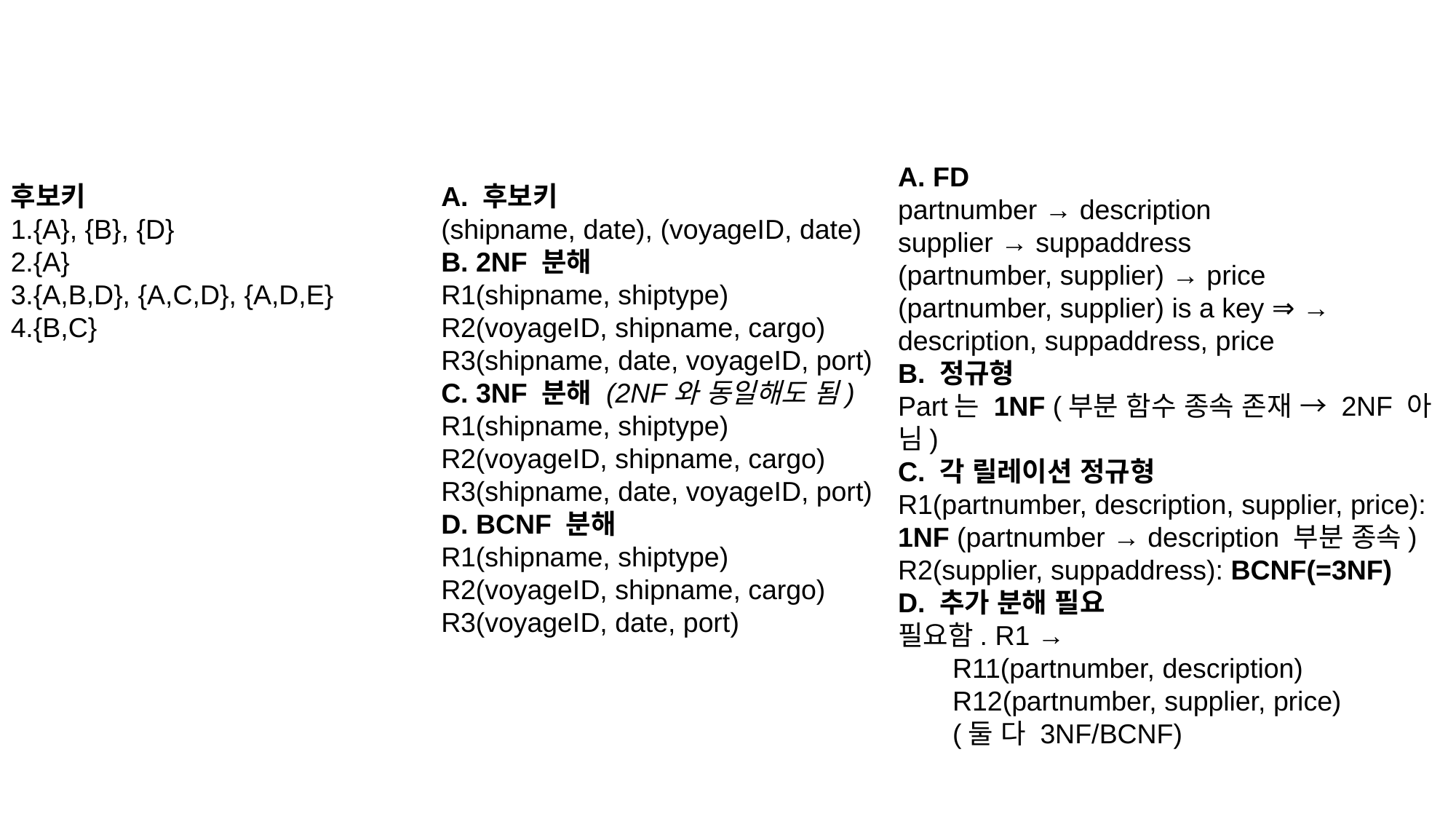

A. FD
partnumber → description
supplier → suppaddress
(partnumber, supplier) → price
(partnumber, supplier) is a key ⇒ → description, suppaddress, price
B. 정규형
Part는 1NF (부분 함수 종속 존재 → 2NF 아님)
C. 각 릴레이션 정규형
R1(partnumber, description, supplier, price): 1NF (partnumber → description 부분 종속)
R2(supplier, suppaddress): BCNF(=3NF)
D. 추가 분해 필요
필요함. R1 →
R11(partnumber, description)
R12(partnumber, supplier, price)
(둘 다 3NF/BCNF)
후보키
1.{A}, {B}, {D}
2.{A}
3.{A,B,D}, {A,C,D}, {A,D,E}
4.{B,C}

A. 후보키
(shipname, date), (voyageID, date)
B. 2NF 분해
R1(shipname, shiptype)
R2(voyageID, shipname, cargo)
R3(shipname, date, voyageID, port)
C. 3NF 분해 (2NF와 동일해도 됨)
R1(shipname, shiptype)
R2(voyageID, shipname, cargo)
R3(shipname, date, voyageID, port)
D. BCNF 분해
R1(shipname, shiptype)
R2(voyageID, shipname, cargo)
R3(voyageID, date, port)